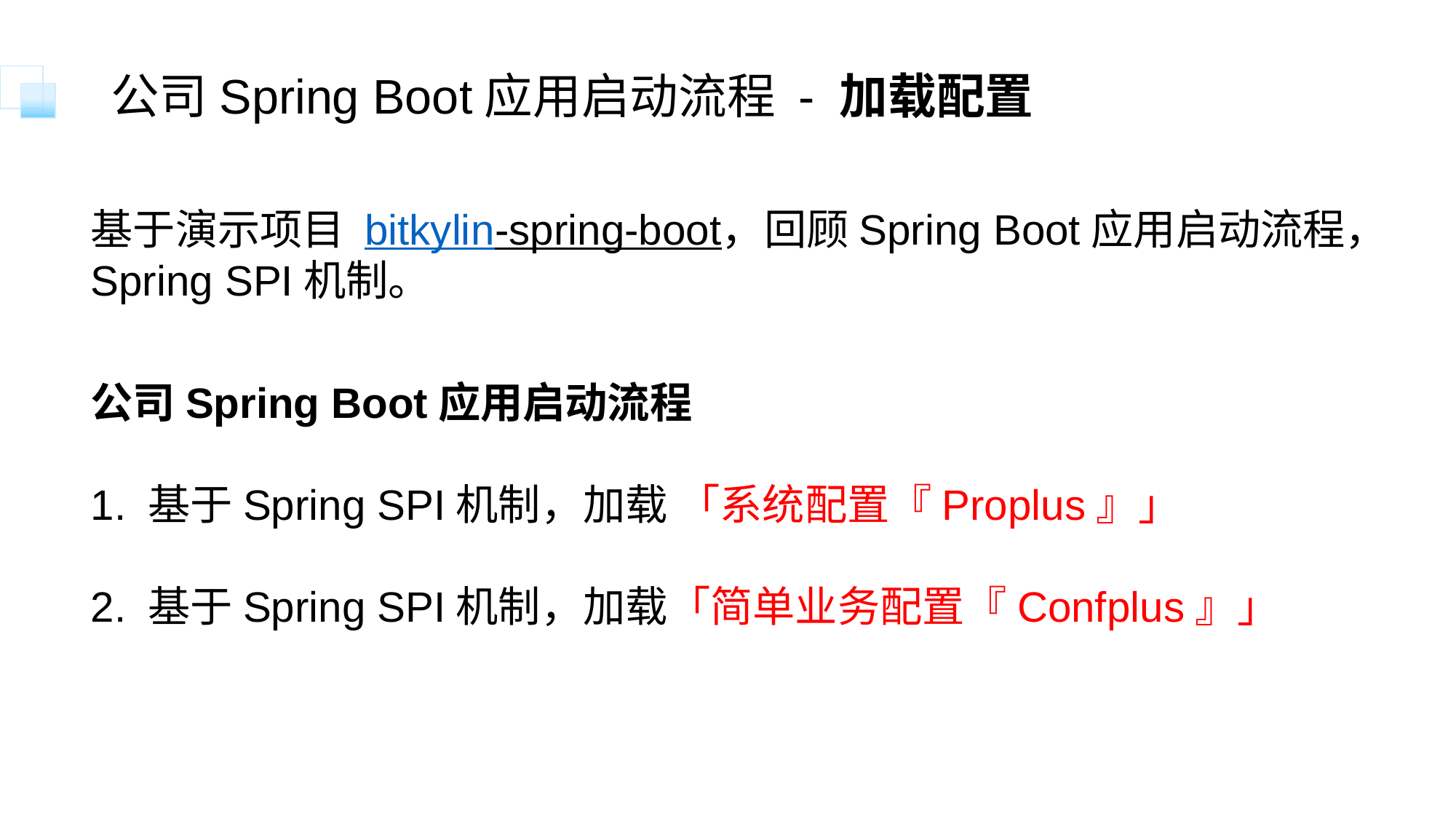

# 公司Spring Boot应用启动流程 - 加载配置
基于演示项目 bitkylin-spring-boot，回顾Spring Boot应用启动流程，
Spring SPI机制。
公司Spring Boot应用启动流程

1. 基于Spring SPI机制，加载 「系统配置『Proplus』」

2. 基于Spring SPI机制，加载「简单业务配置『Confplus』」